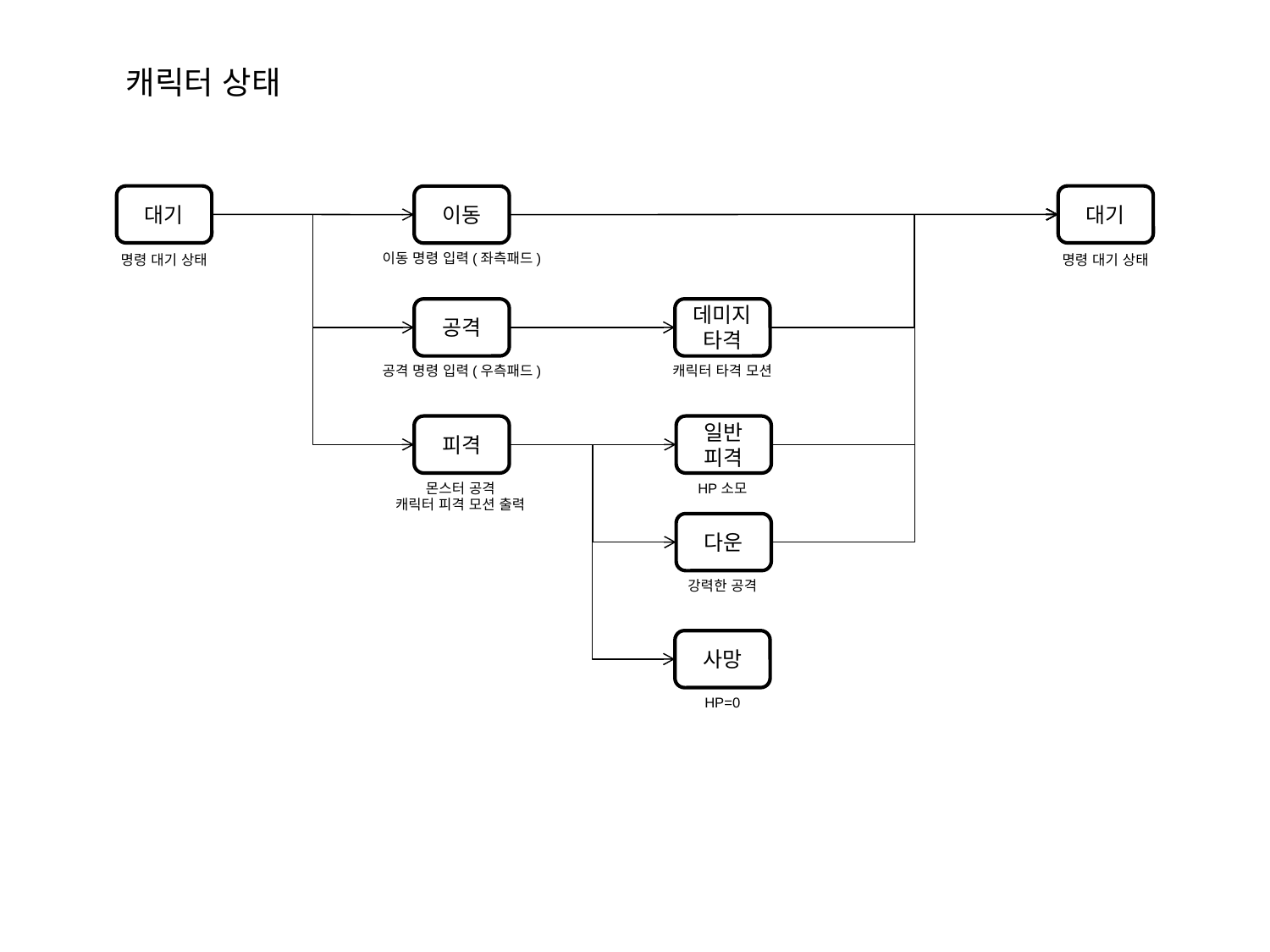

캐릭터 상태
대기
대기
이동
이동 명령 입력(좌측패드)
명령 대기 상태
명령 대기 상태
공격
데미지
타격
공격 명령 입력(우측패드)
캐릭터 타격 모션
피격
일반 피격
몬스터 공격
캐릭터 피격 모션 출력
HP소모
다운
강력한 공격
사망
HP=0